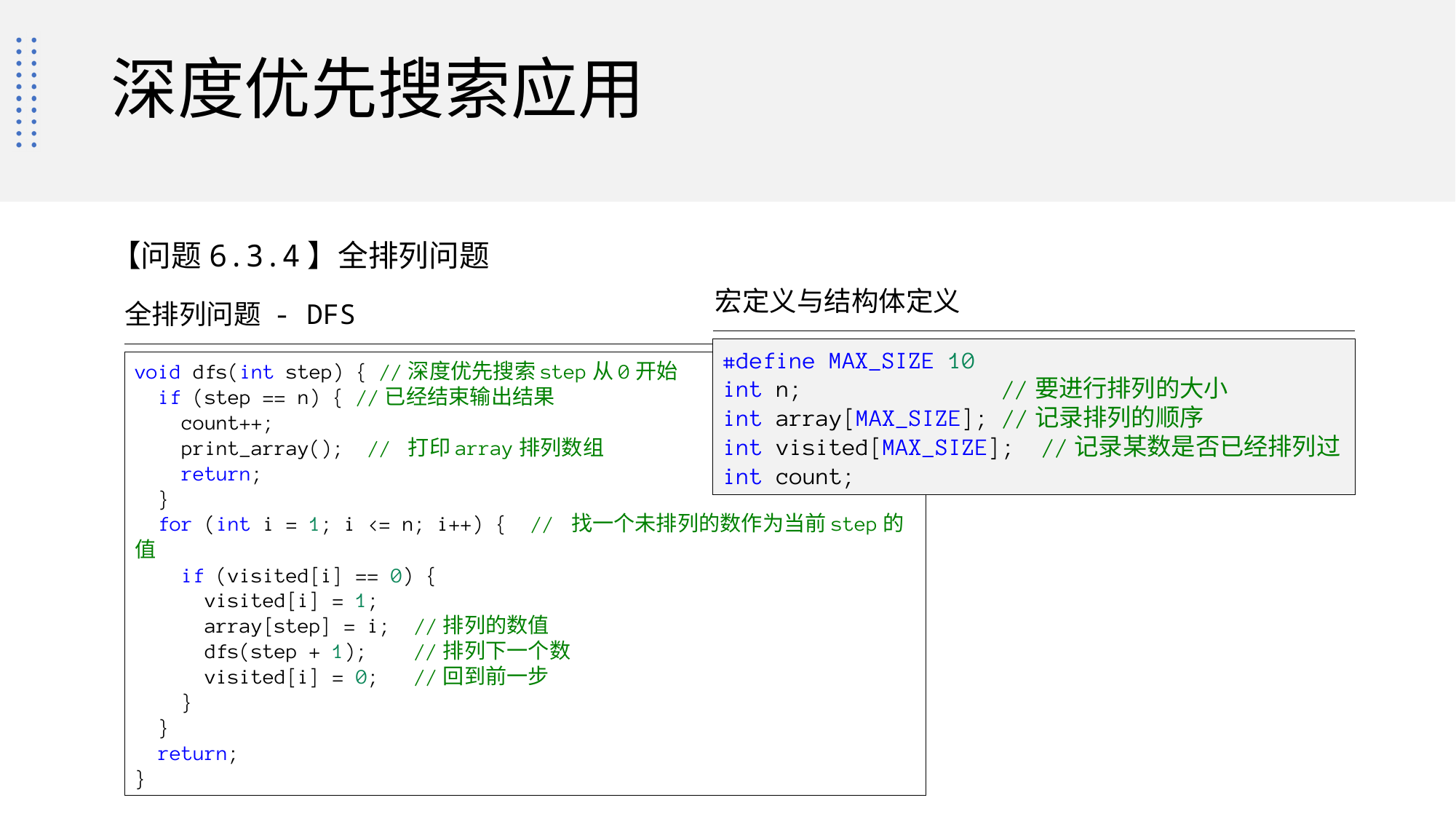

# 深度优先搜索应用
【问题6.3.4】全排列问题
宏定义与结构体定义
#define MAX_SIZE 10
int n;               //要进行排列的大小
int array[MAX_SIZE]; //记录排列的顺序
int visited[MAX_SIZE];  //记录某数是否已经排列过
int count;
全排列问题 - DFS
void dfs(int step) { //深度优先搜索step从0开始
  if (step == n) { //已经结束输出结果
    count++;
    print_array();  // 打印array排列数组
    return;
  }
  for (int i = 1; i <= n; i++) {  // 找一个未排列的数作为当前step的值
    if (visited[i] == 0) {
      visited[i] = 1;
      array[step] = i;  //排列的数值
      dfs(step + 1);    //排列下一个数
      visited[i] = 0;   //回到前一步
    }
  }
  return;
}